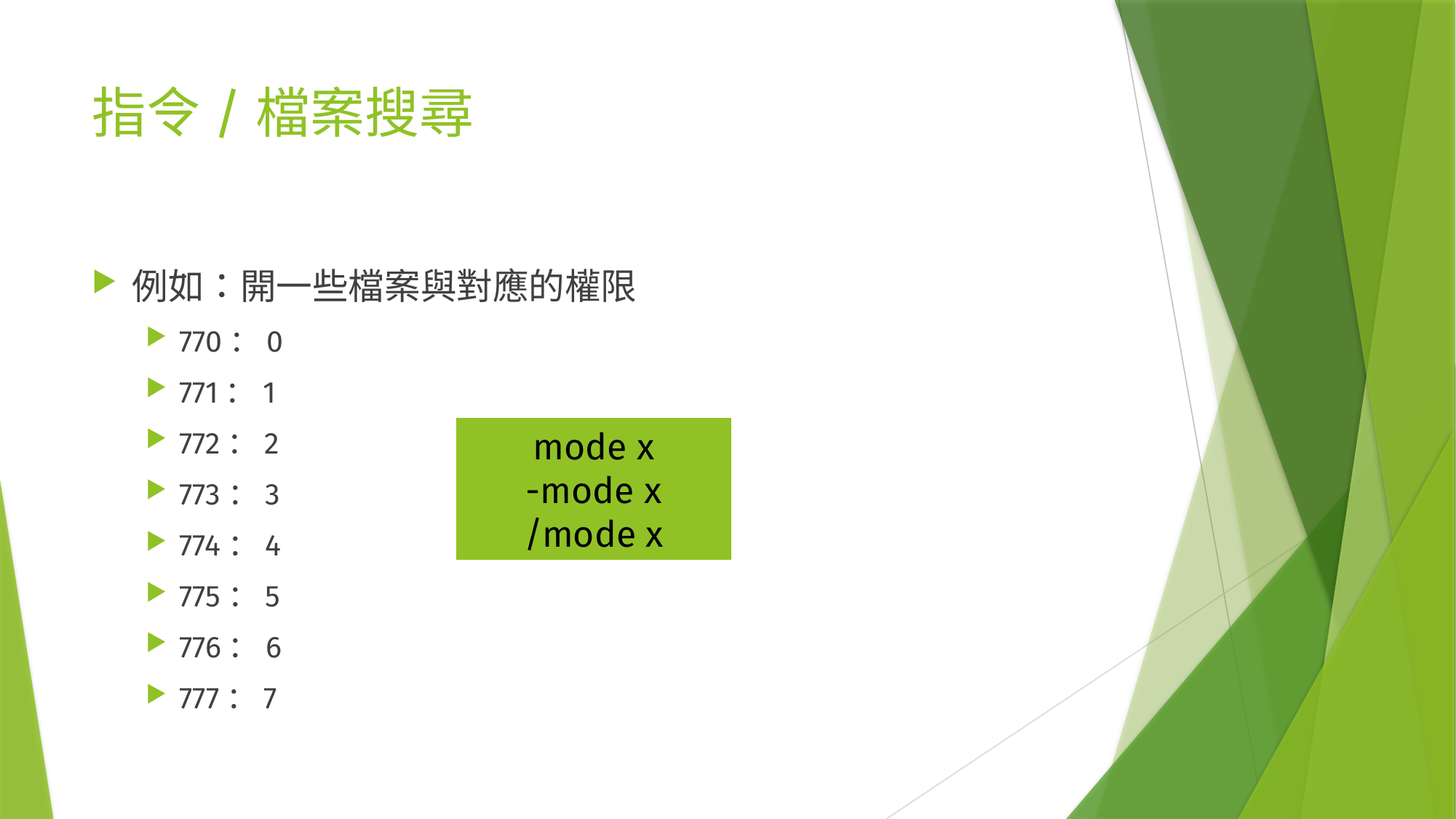

# 指令/檔案搜尋
例如：開一些檔案與對應的權限
770：0
771：1
772：2
773：3
774：4
775：5
776：6
777：7
mode x
-mode x
/mode x